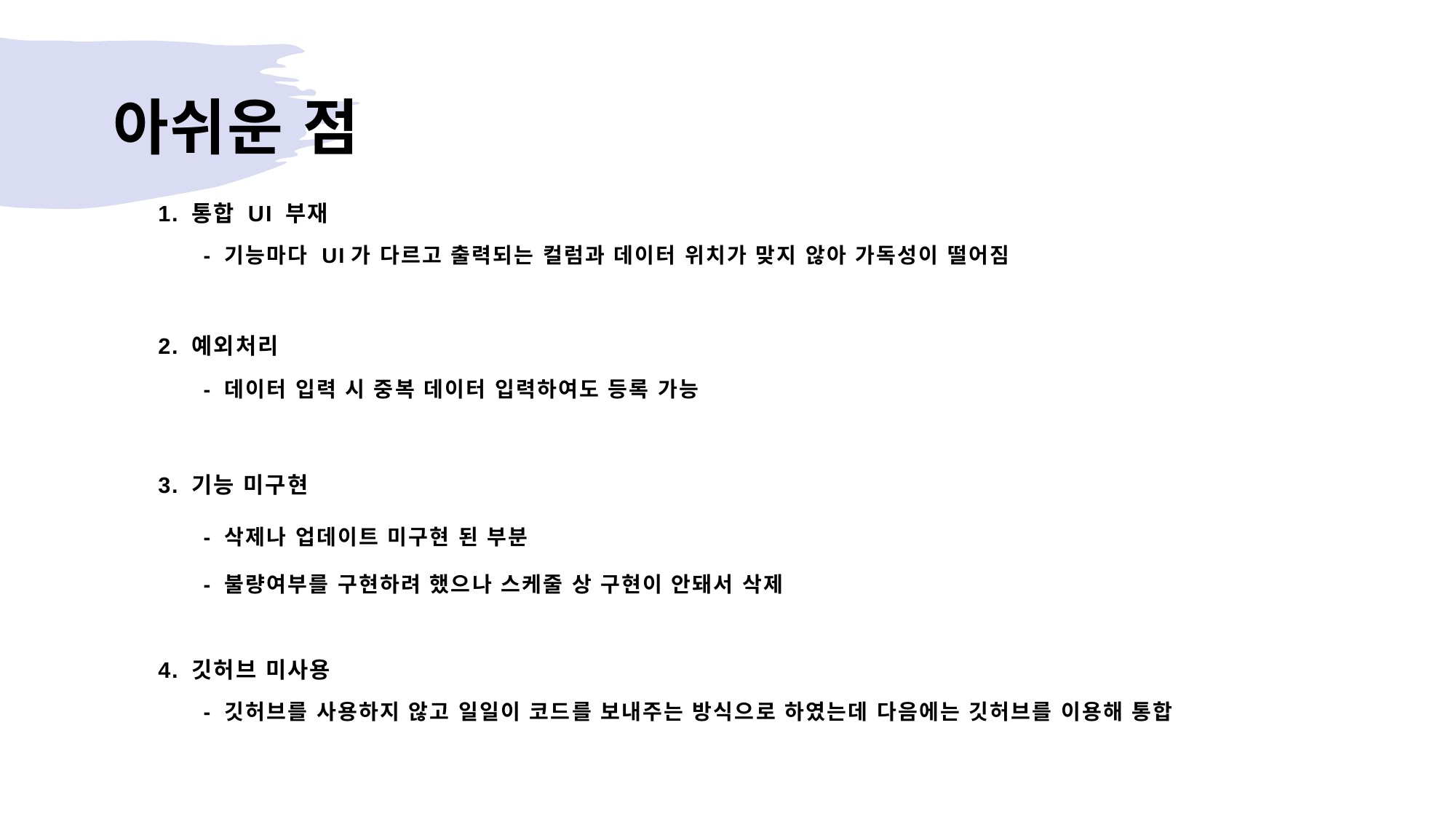

# 아쉬운 점
1. 통합 UI 부재
- 기능마다 UI가 다르고 출력되는 컬럼과 데이터 위치가 맞지 않아 가독성이 떨어짐
2. 예외처리
- 데이터 입력 시 중복 데이터 입력하여도 등록 가능
3. 기능 미구현
- 삭제나 업데이트 미구현 된 부분
- 불량여부를 구현하려 했으나 스케줄 상 구현이 안돼서 삭제
4. 깃허브 미사용
- 깃허브를 사용하지 않고 일일이 코드를 보내주는 방식으로 하였는데 다음에는 깃허브를 이용해 통합